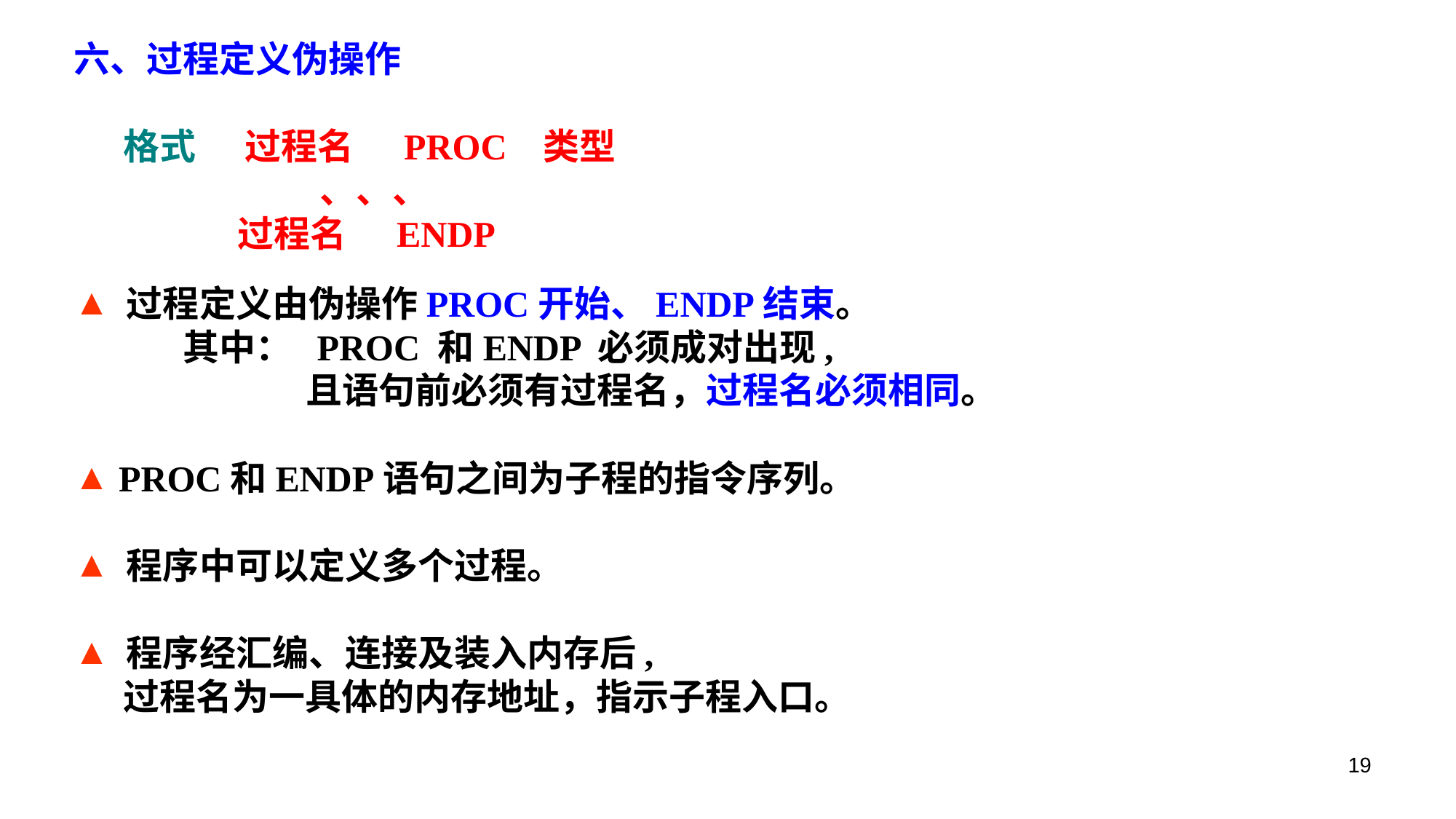

六、过程定义伪操作

     格式      过程名     PROC   类型
                             、、、
                   过程名     ENDP

 过程定义由伪操作PROC开始、ENDP结束。
其中：  PROC 和ENDP 必须成对出现,
              且语句前必须有过程名，过程名必须相同。

 PROC和ENDP语句之间为子程的指令序列。

 程序中可以定义多个过程。

 程序经汇编、连接及装入内存后,
     过程名为一具体的内存地址，指示子程入口。
19